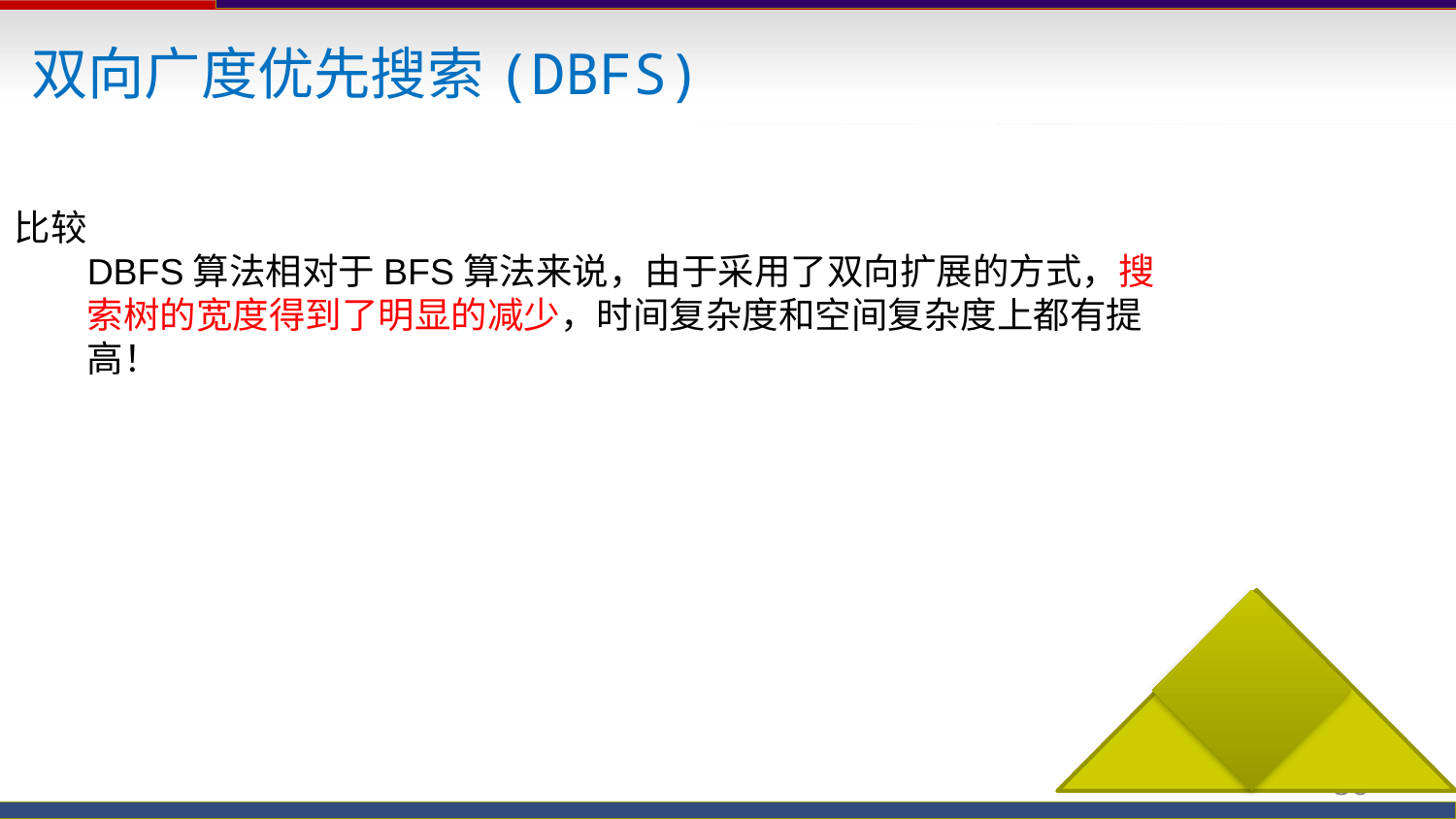

双向广度优先搜索(DBFS)
比较
DBFS算法相对于BFS算法来说，由于采用了双向扩展的方式，搜索树的宽度得到了明显的减少，时间复杂度和空间复杂度上都有提高！